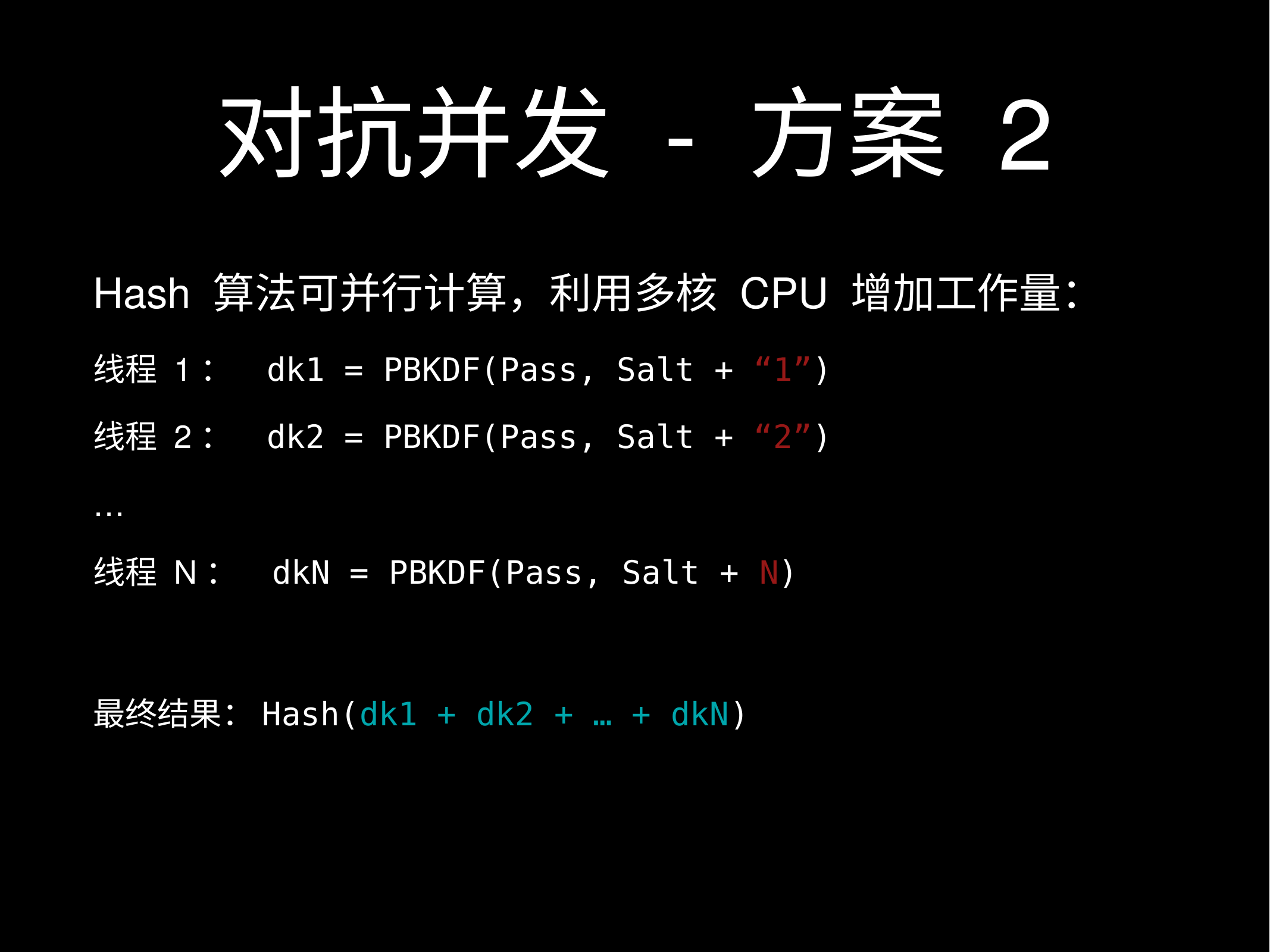

# 对抗并发 - 方案 2
Hash 算法可并行计算，利用多核 CPU 增加工作量：
线程 1：   dk1 = PBKDF(Pass, Salt + “1”)
线程 2：   dk2 = PBKDF(Pass, Salt + “2”)
…
线程 N：   dkN = PBKDF(Pass, Salt + N)

最终结果：Hash(dk1 + dk2 + … + dkN)